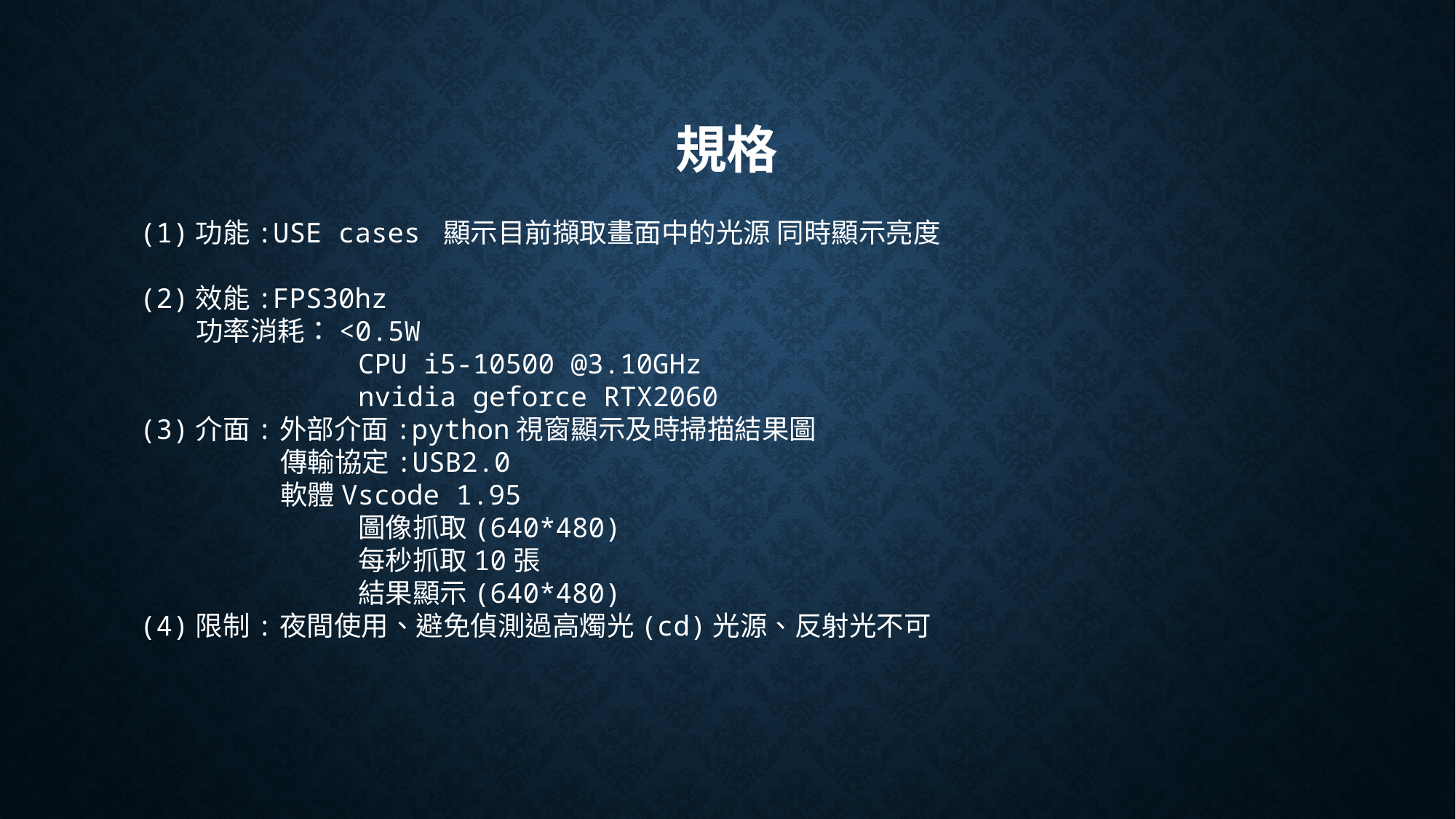

# 規格
(1)功能:USE cases 顯示目前擷取畫面中的光源 同時顯示亮度

(2)效能:FPS30hz
        功率消耗：<0.5W
		CPU i5-10500 @3.10GHz
		nvidia geforce RTX2060
(3)介面:外部介面:python視窗顯示及時掃描結果圖
	    傳輸協定:USB2.0
	    軟體Vscode 1.95
		圖像抓取(640*480)
		每秒抓取10張
		結果顯示(640*480)
(4)限制:夜間使用、避免偵測過高燭光(cd)光源、反射光不可